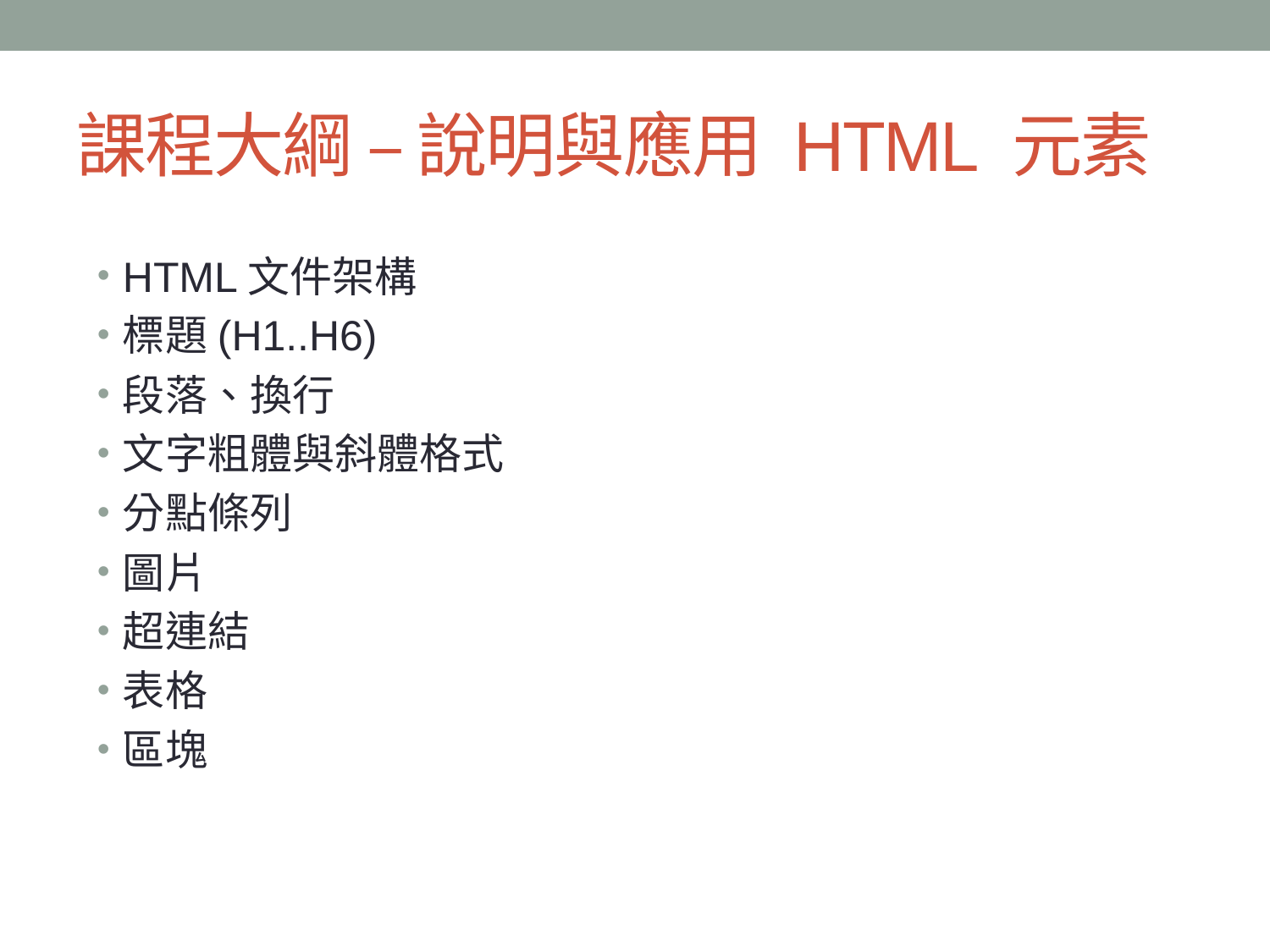

# 課程大綱 – 說明與應用 HTML 元素
HTML文件架構
標題(H1..H6)
段落、換行
文字粗體與斜體格式
分點條列
圖片
超連結
表格
區塊